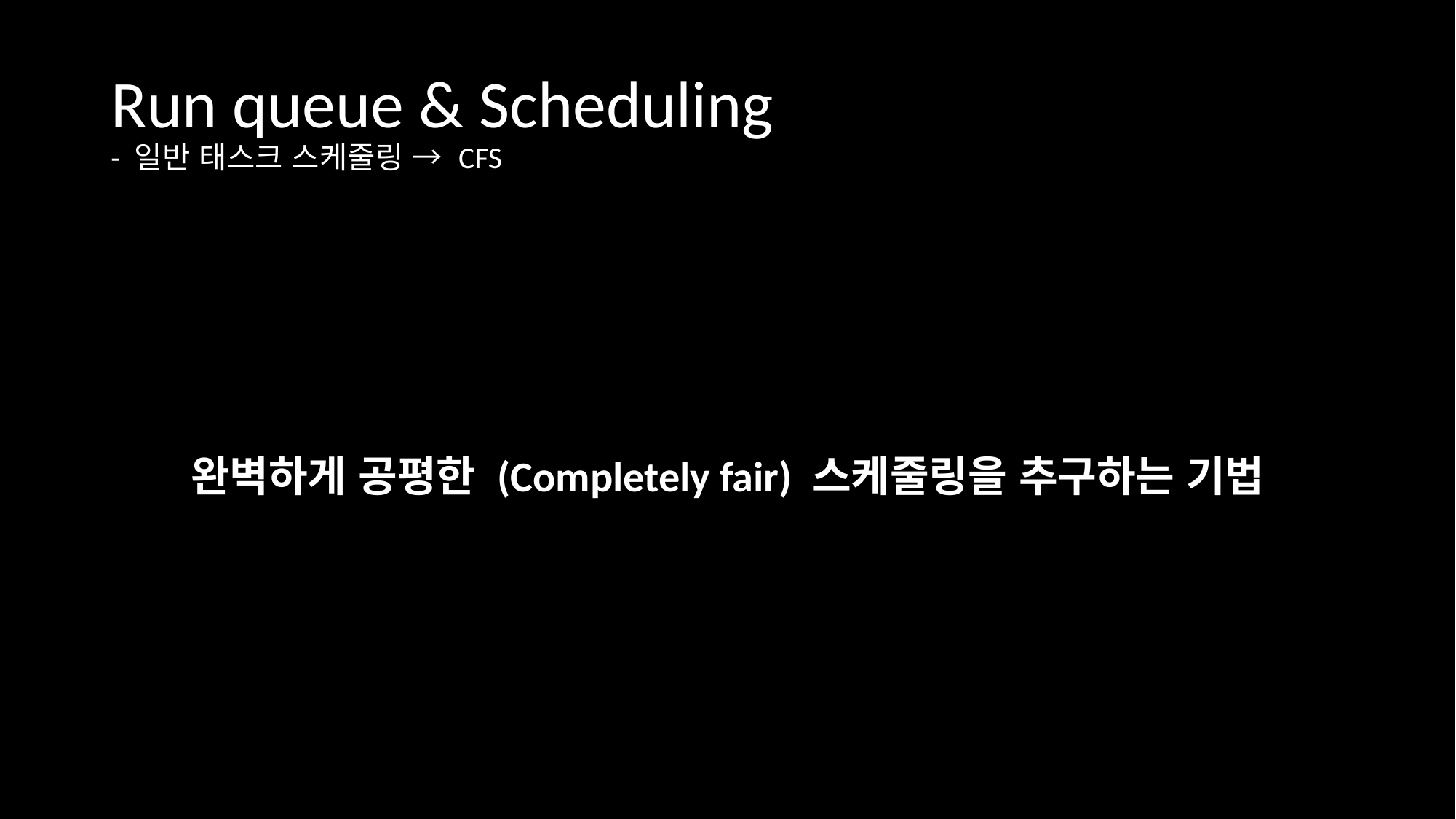

# Run queue & Scheduling - 일반 태스크 스케줄링 → CFS
완벽하게 공평한 (Completely fair) 스케줄링을 추구하는 기법